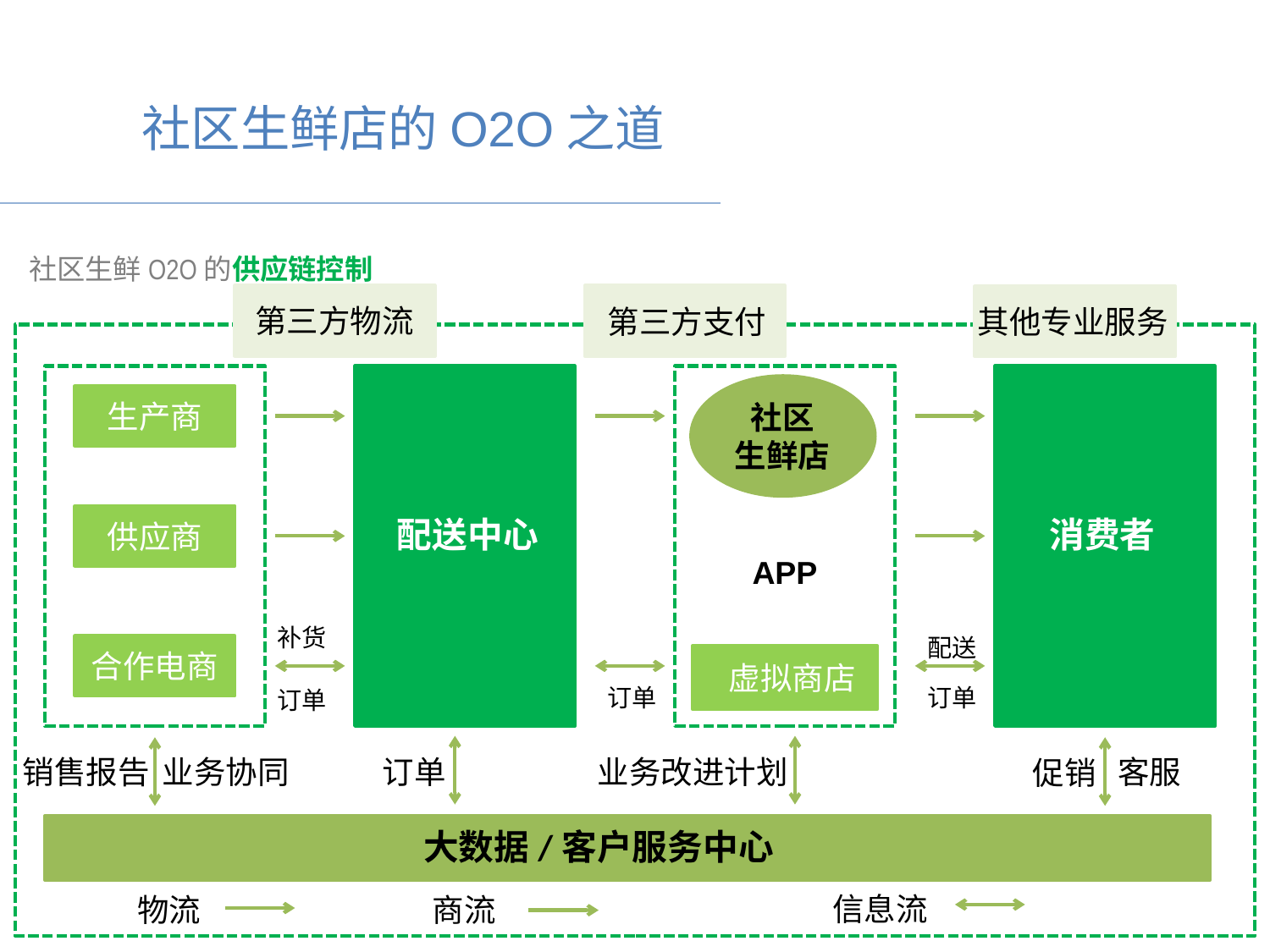

社区生鲜店的O2O之道
社区生鲜O2O的供应链控制

第三方物流
第三方支付
其他专业服务

生产商
社区
生鲜店
供应商
配送中心
消费者
APP
补货
配送
合作电商

虚拟商店
订单
订单
订单
销售报告
业务协同
订单
业务改进计划
客服
促销

大数据/客户服务中心
信息流
物流
商流